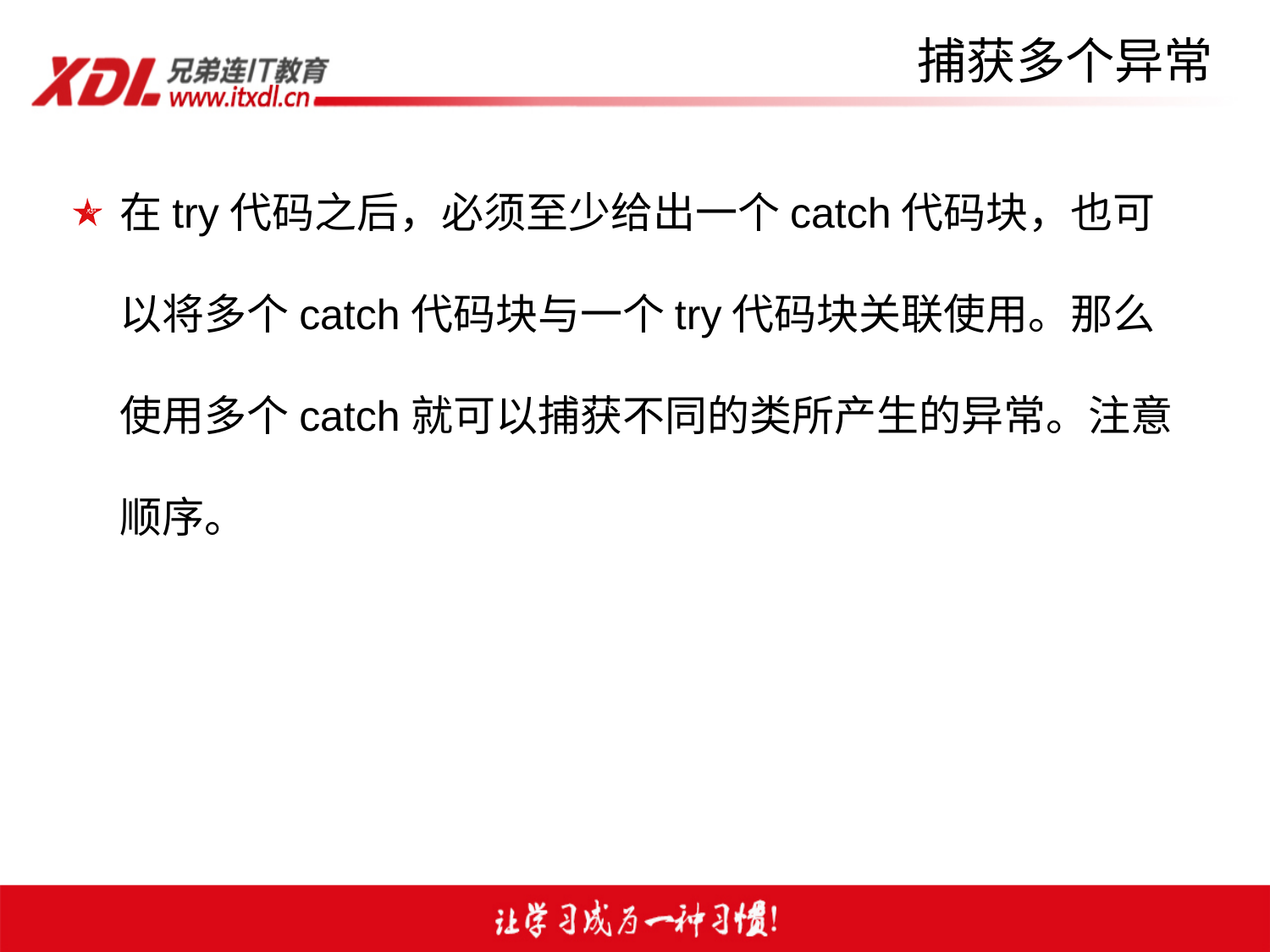

# 捕获多个异常
在try代码之后，必须至少给出一个catch代码块，也可以将多个catch代码块与一个try代码块关联使用。那么使用多个catch就可以捕获不同的类所产生的异常。注意顺序。